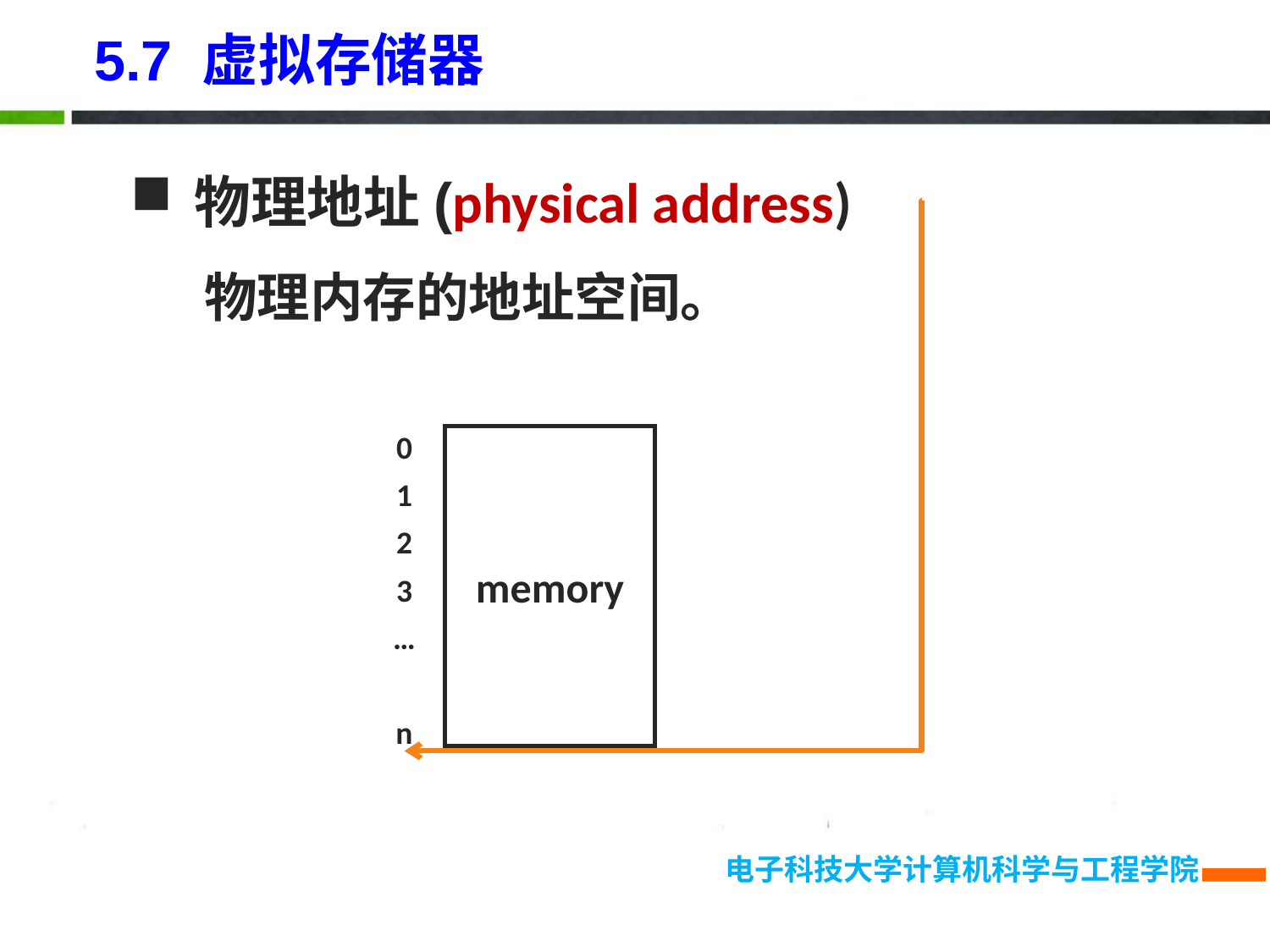

5.7 虚拟存储器
物理地址(physical address)
物理内存的地址空间。
0
1
2
3
…

n
memory
108